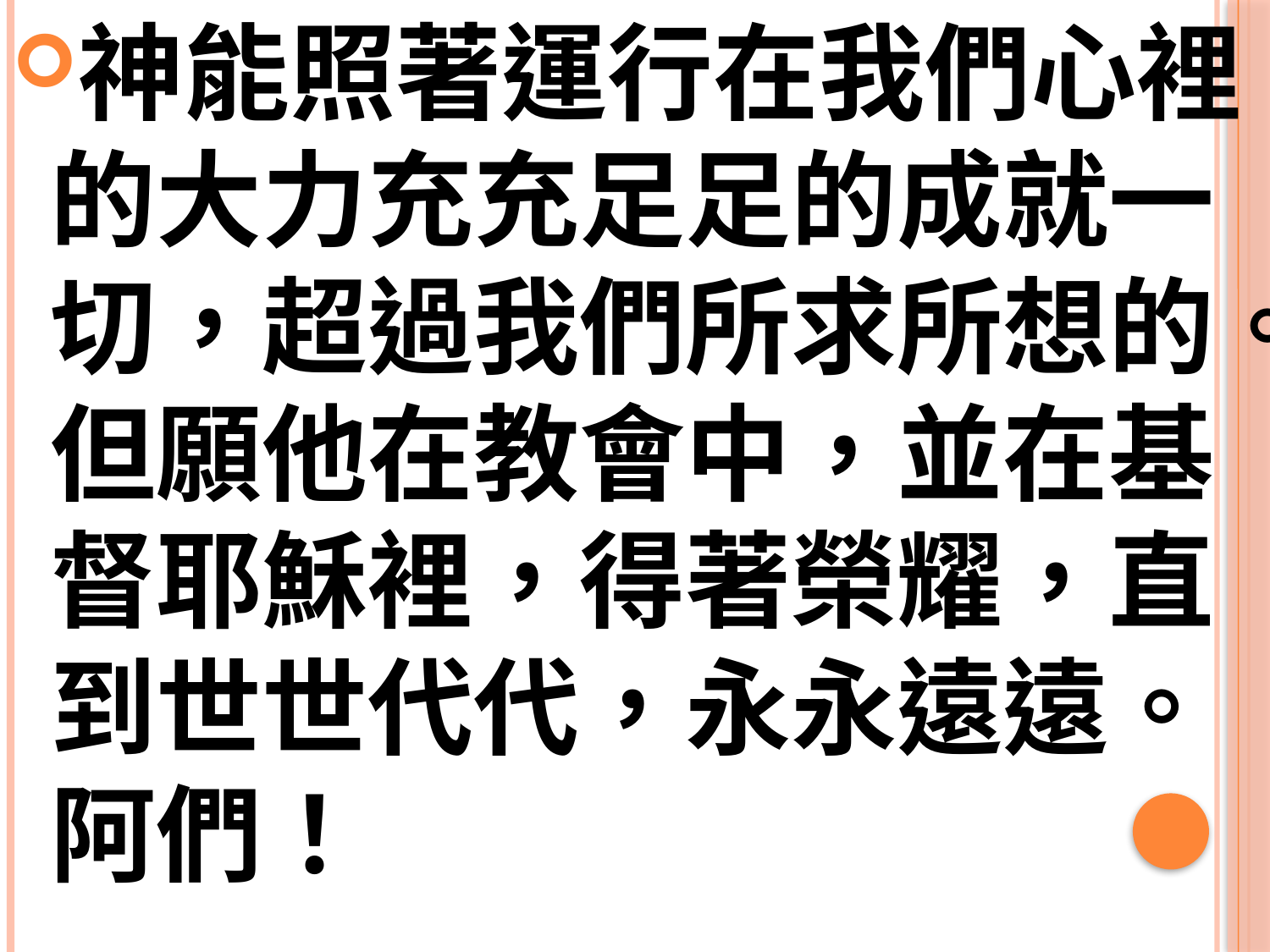

神能照著運行在我們心裡的大力充充足足的成就一切，超過我們所求所想的。但願他在教會中，並在基督耶穌裡，得著榮耀，直到世世代代，永永遠遠。阿們！